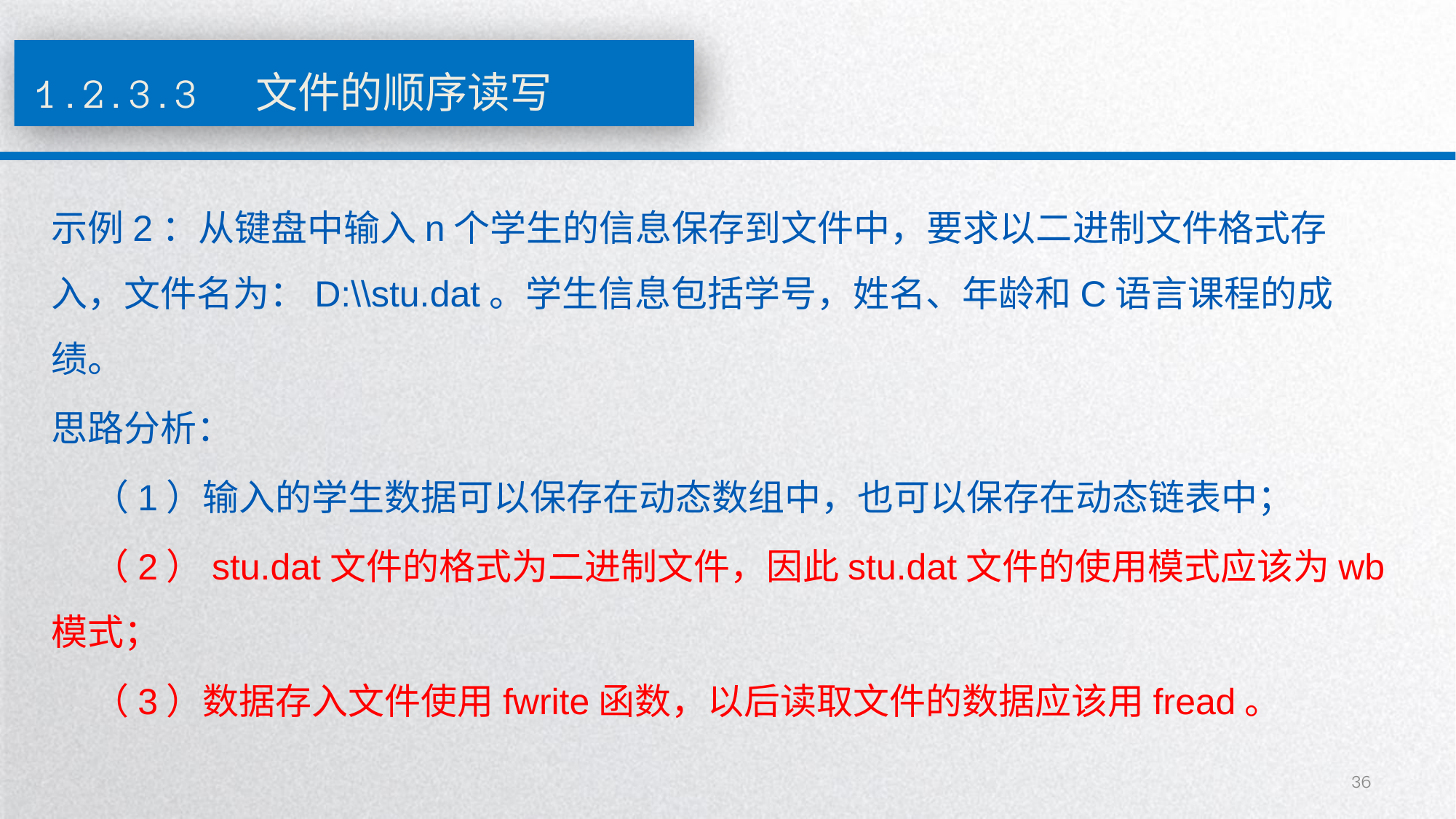

1.2.3.3  文件的顺序读写
# 示例2：从键盘中输入n个学生的信息保存到文件中，要求以二进制文件格式存入，文件名为：D:\\stu.dat。学生信息包括学号，姓名、年龄和C语言课程的成绩。
思路分析：
    （1）输入的学生数据可以保存在动态数组中，也可以保存在动态链表中；
    （2）stu.dat文件的格式为二进制文件，因此stu.dat文件的使用模式应该为wb模式；
    （3）数据存入文件使用fwrite函数，以后读取文件的数据应该用fread。
36